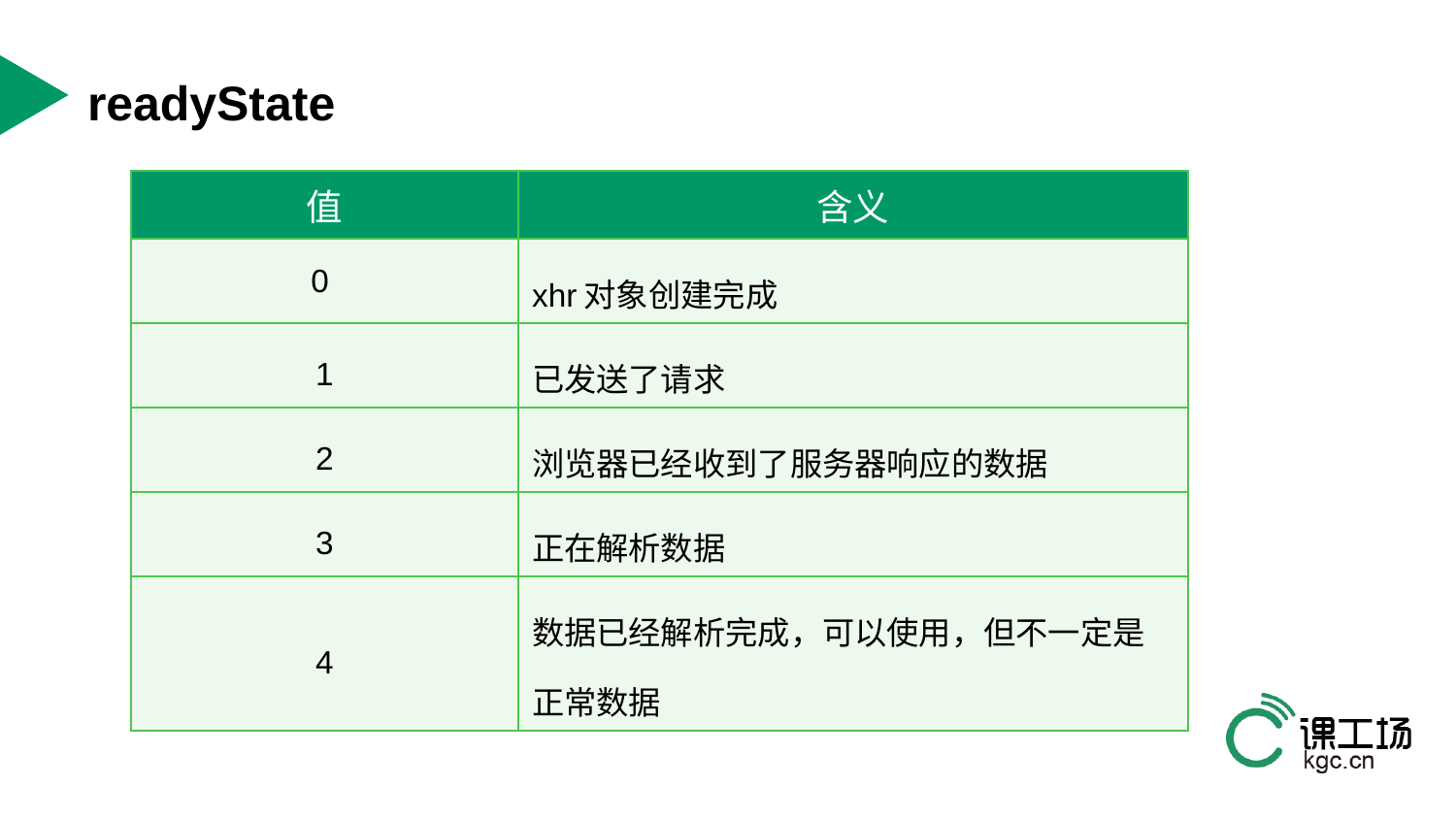

# readyState
| 值 | 含义 |
| --- | --- |
| 0 | xhr对象创建完成 |
| 1 | 已发送了请求 |
| 2 | 浏览器已经收到了服务器响应的数据 |
| 3 | 正在解析数据 |
| 4 | 数据已经解析完成，可以使用，但不一定是正常数据 |